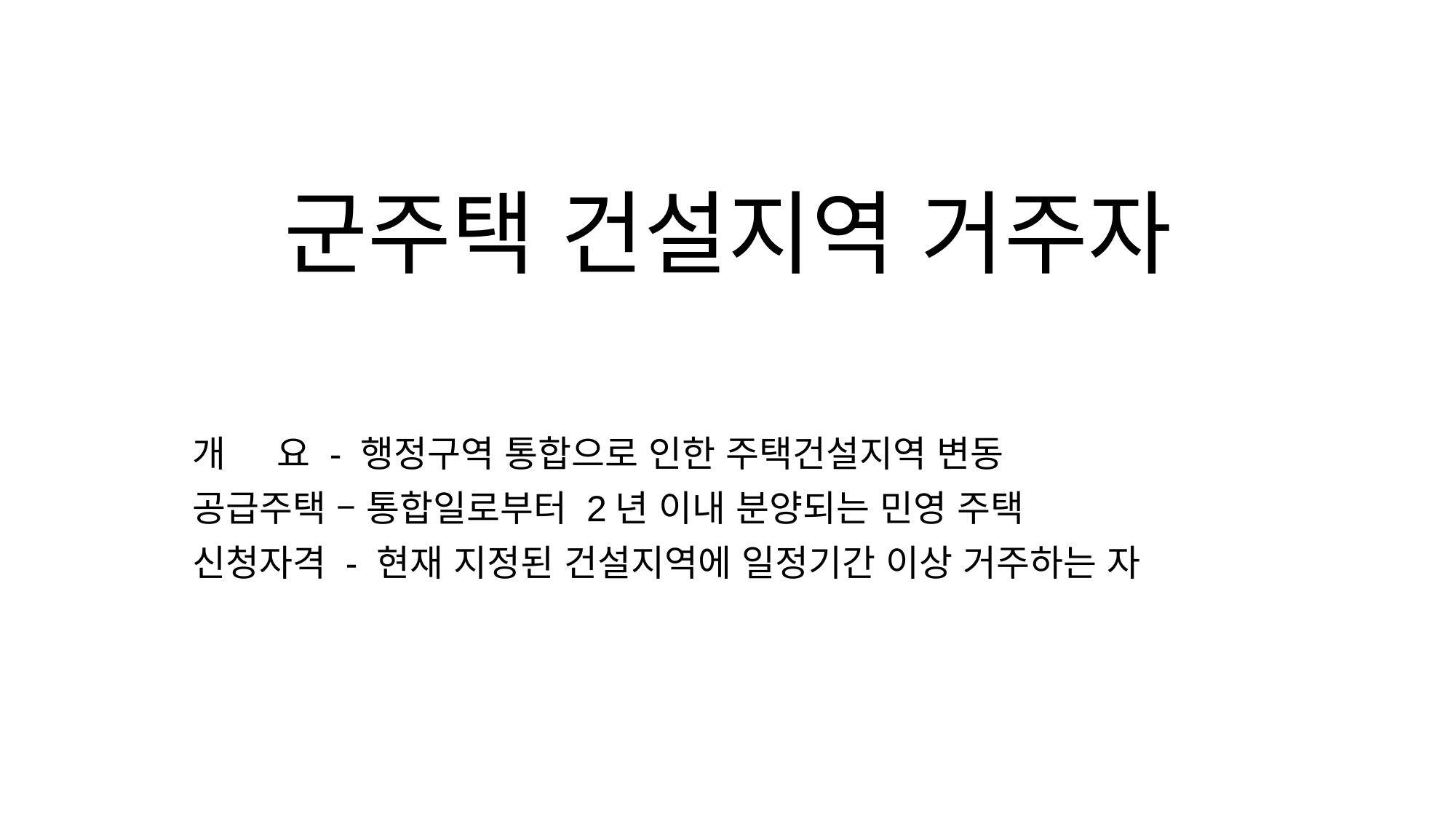

# 군주택 건설지역 거주자
개     요 - 행정구역 통합으로 인한 주택건설지역 변동
공급주택 – 통합일로부터 2년 이내 분양되는 민영 주택
신청자격 - 현재 지정된 건설지역에 일정기간 이상 거주하는 자